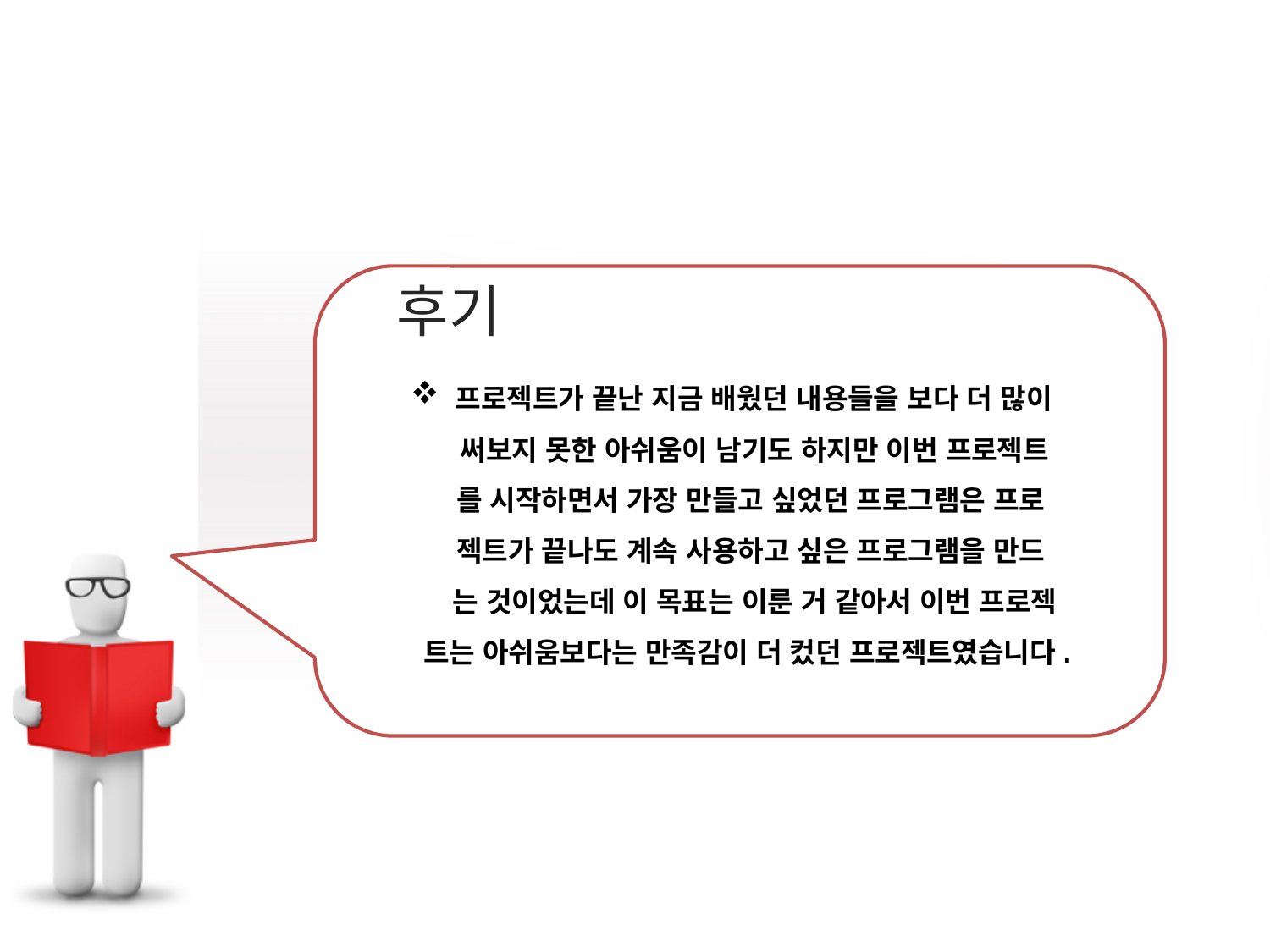

프로젝트가 끝난 지금 배웠던 내용들을 보다 더 많이
   써보지 못한 아쉬움이 남기도 하지만 이번 프로젝트
  를 시작하면서 가장 만들고 싶었던 프로그램은 프로
  젝트가 끝나도 계속 사용하고 싶은 프로그램을 만드
    는 것이었는데 이 목표는 이룬 거 같아서 이번 프로젝
       트는 아쉬움보다는 만족감이 더 컸던 프로젝트였습니다.
후기